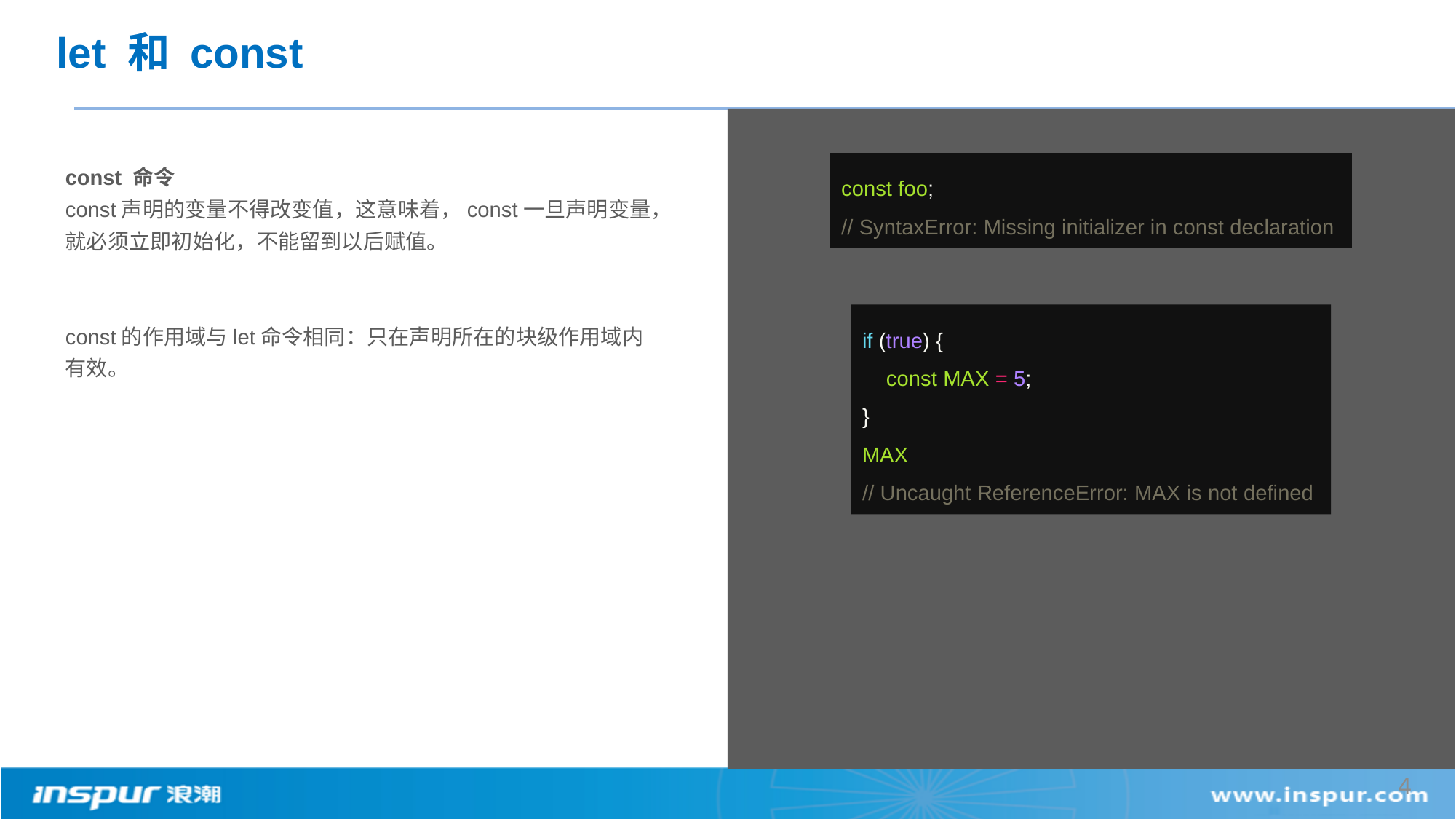

# let 和 const

const 命令
const声明的变量不得改变值，这意味着，const一旦声明变量，就必须立即初始化，不能留到以后赋值。

const的作用域与let命令相同：只在声明所在的块级作用域内有效。
const foo;
// SyntaxError: Missing initializer in const declaration
if (true) {
    const MAX = 5;
}
MAX
// Uncaught ReferenceError: MAX is not defined
4